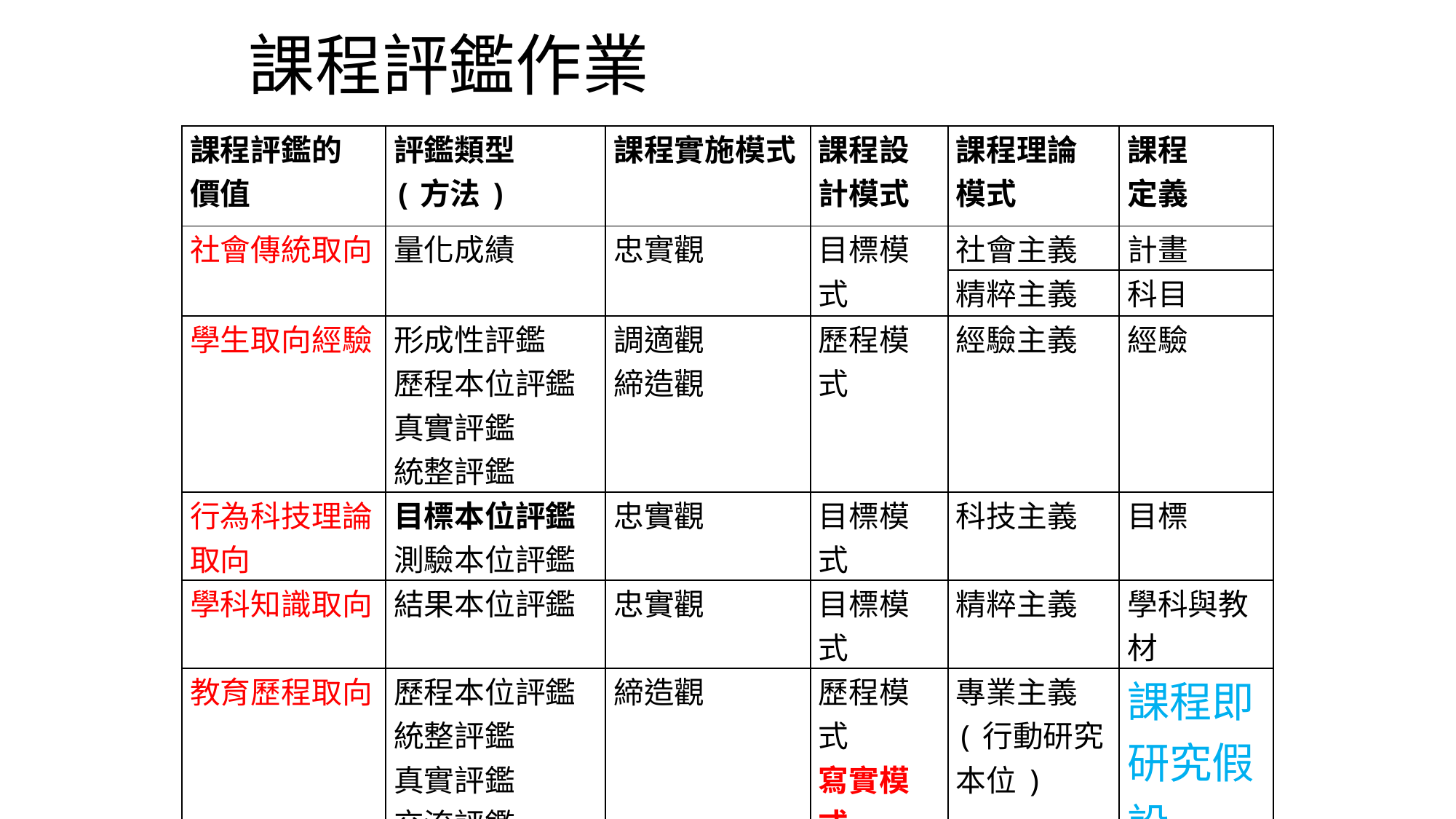

# 課程評鑑作業
| 課程評鑑的 價值 | 評鑑類型 (方法) | 課程實施模式 | 課程設計模式 | 課程理論 模式 | 課程 定義 |
| --- | --- | --- | --- | --- | --- |
| 社會傳統取向 | 量化成績 | 忠實觀 | 目標模式 | 社會主義 | 計畫 |
|  |  |  |  | 精粹主義 | 科目 |
| 學生取向經驗 | 形成性評鑑 歷程本位評鑑 真實評鑑 統整評鑑 | 調適觀 締造觀 | 歷程模式 | 經驗主義 | 經驗 |
| 行為科技理論取向 | 目標本位評鑑 測驗本位評鑑 | 忠實觀 | 目標模式 | 科技主義 | 目標 |
| 學科知識取向 | 結果本位評鑑 | 忠實觀 | 目標模式 | 精粹主義 | 學科與教材 |
| 教育歷程取向 | 歷程本位評鑑統整評鑑 真實評鑑 交流評鑑 批判本位評鑑 | 締造觀 | 歷程模式 寫實模式 | 專業主義 (行動研究本位) | 課程即研究假設 |